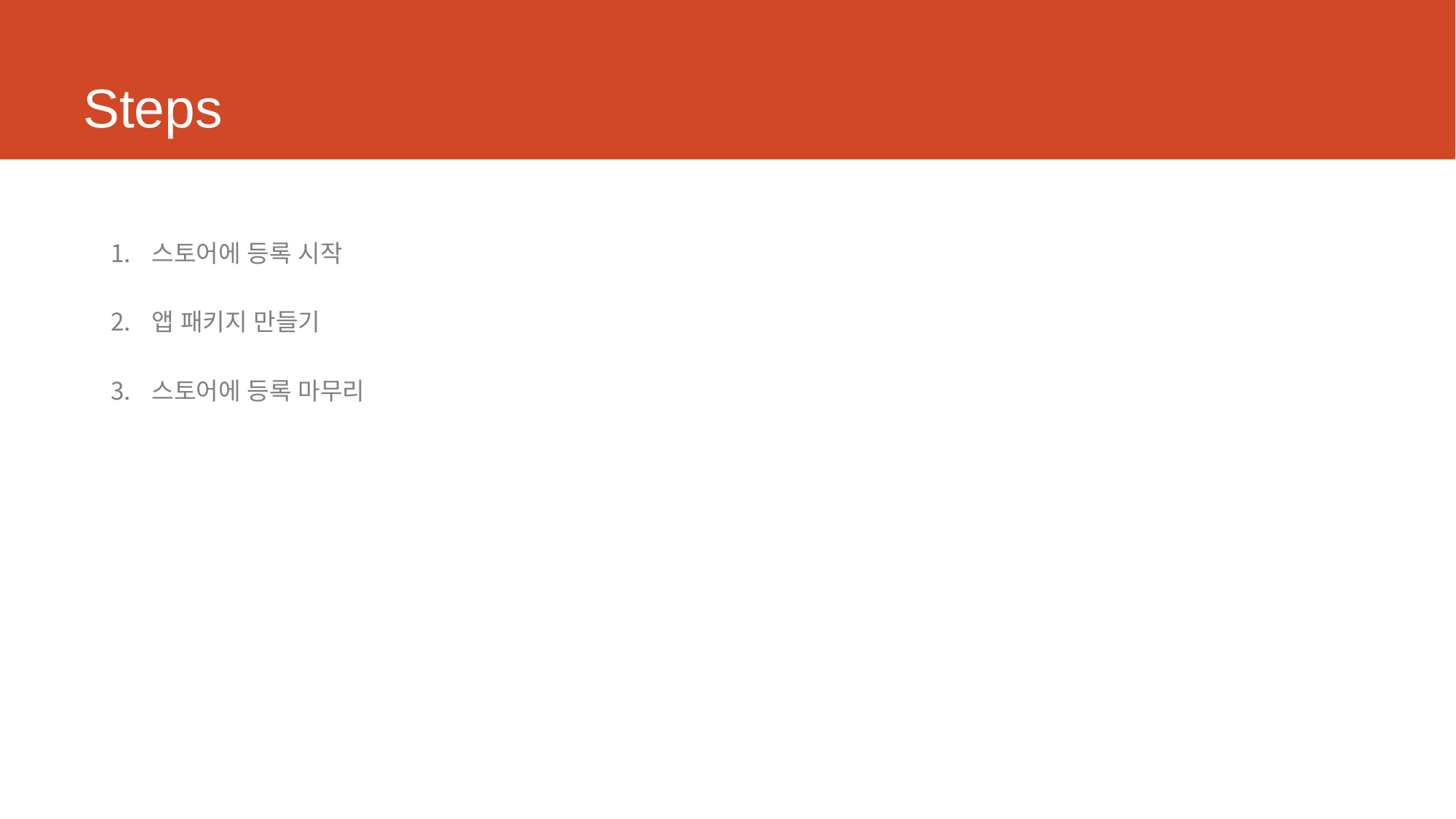

# Steps
스토어에 등록 시작
앱 패키지 만들기
스토어에 등록 마무리